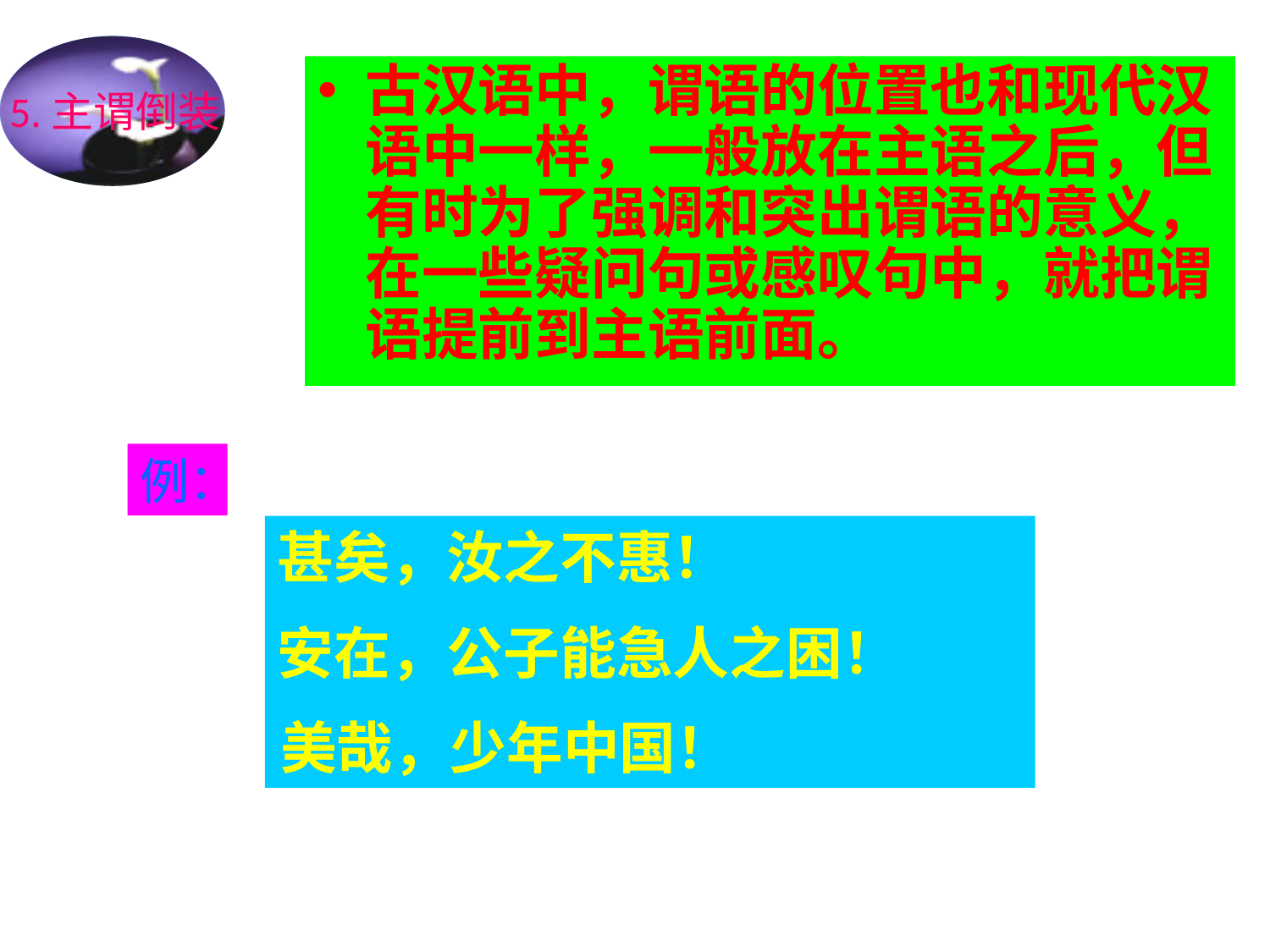

古汉语中，谓语的位置也和现代汉语中一样，一般放在主语之后，但有时为了强调和突出谓语的意义，在一些疑问句或感叹句中，就把谓语提前到主语前面。
5.主谓倒装
例：
甚矣，汝之不惠！
安在，公子能急人之困！

美哉，少年中国！